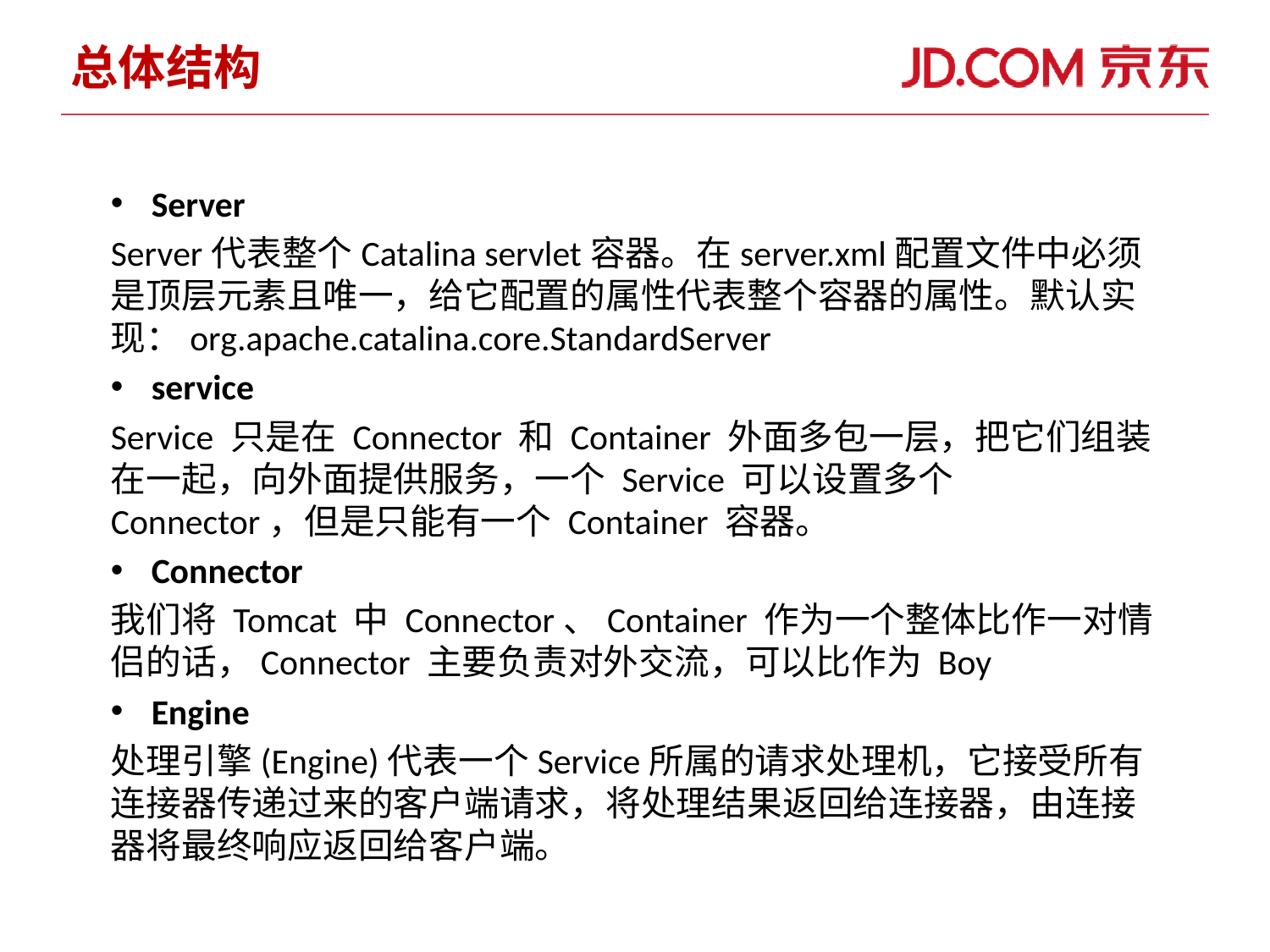

# 总体结构
Server
Server代表整个Catalina servlet容器。在server.xml配置文件中必须是顶层元素且唯一，给它配置的属性代表整个容器的属性。默认实现：org.apache.catalina.core.StandardServer
service
Service 只是在 Connector 和 Container 外面多包一层，把它们组装在一起，向外面提供服务，一个 Service 可以设置多个 Connector，但是只能有一个 Container 容器。
Connector
我们将 Tomcat 中 Connector、Container 作为一个整体比作一对情侣的话，Connector 主要负责对外交流，可以比作为 Boy
Engine
处理引擎(Engine)代表一个Service所属的请求处理机，它接受所有连接器传递过来的客户端请求，将处理结果返回给连接器，由连接器将最终响应返回给客户端。